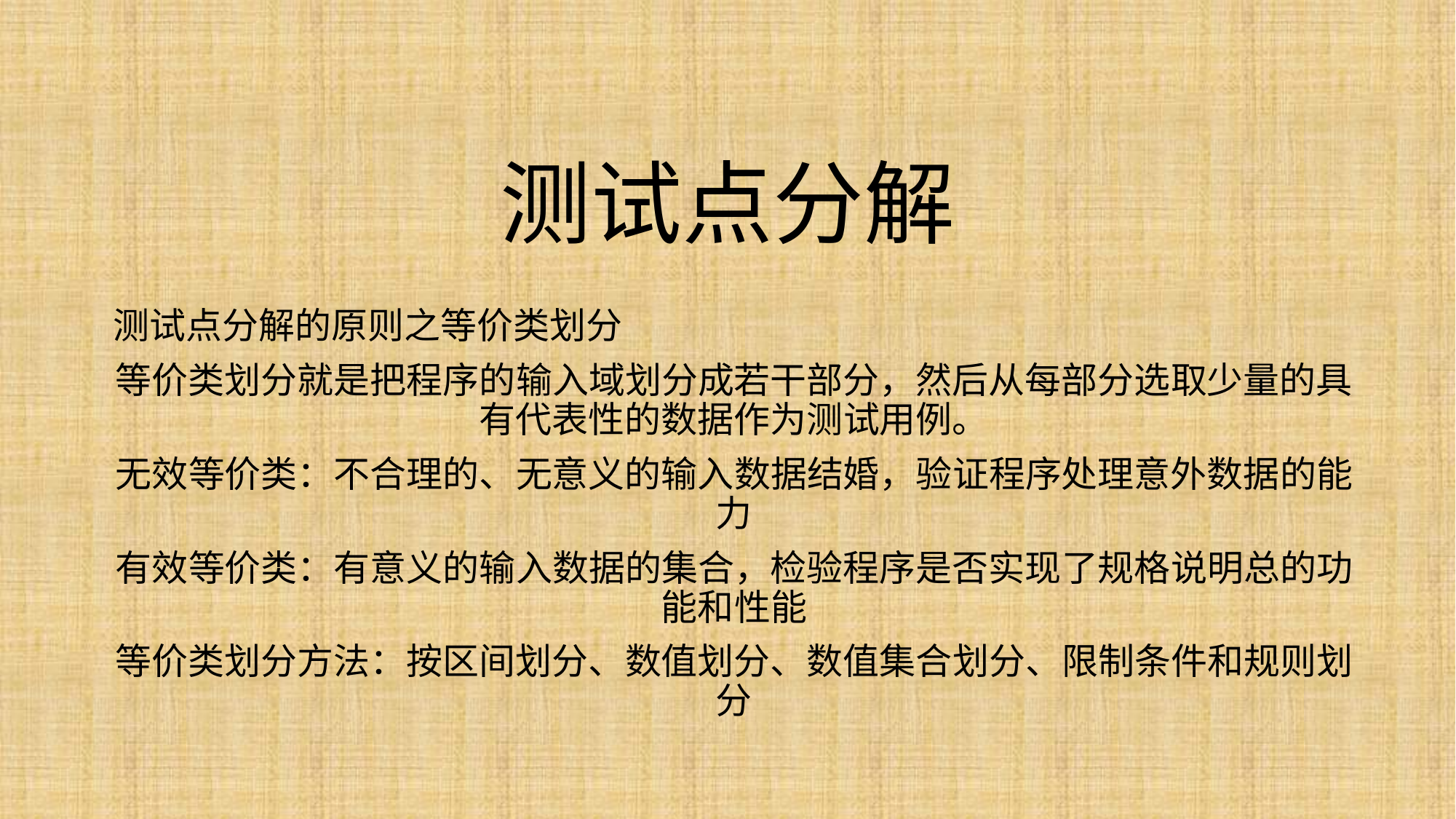

# 测试点分解
测试点分解的原则之等价类划分
等价类划分就是把程序的输入域划分成若干部分，然后从每部分选取少量的具有代表性的数据作为测试用例。
无效等价类：不合理的、无意义的输入数据结婚，验证程序处理意外数据的能力
有效等价类：有意义的输入数据的集合，检验程序是否实现了规格说明总的功能和性能
等价类划分方法：按区间划分、数值划分、数值集合划分、限制条件和规则划分